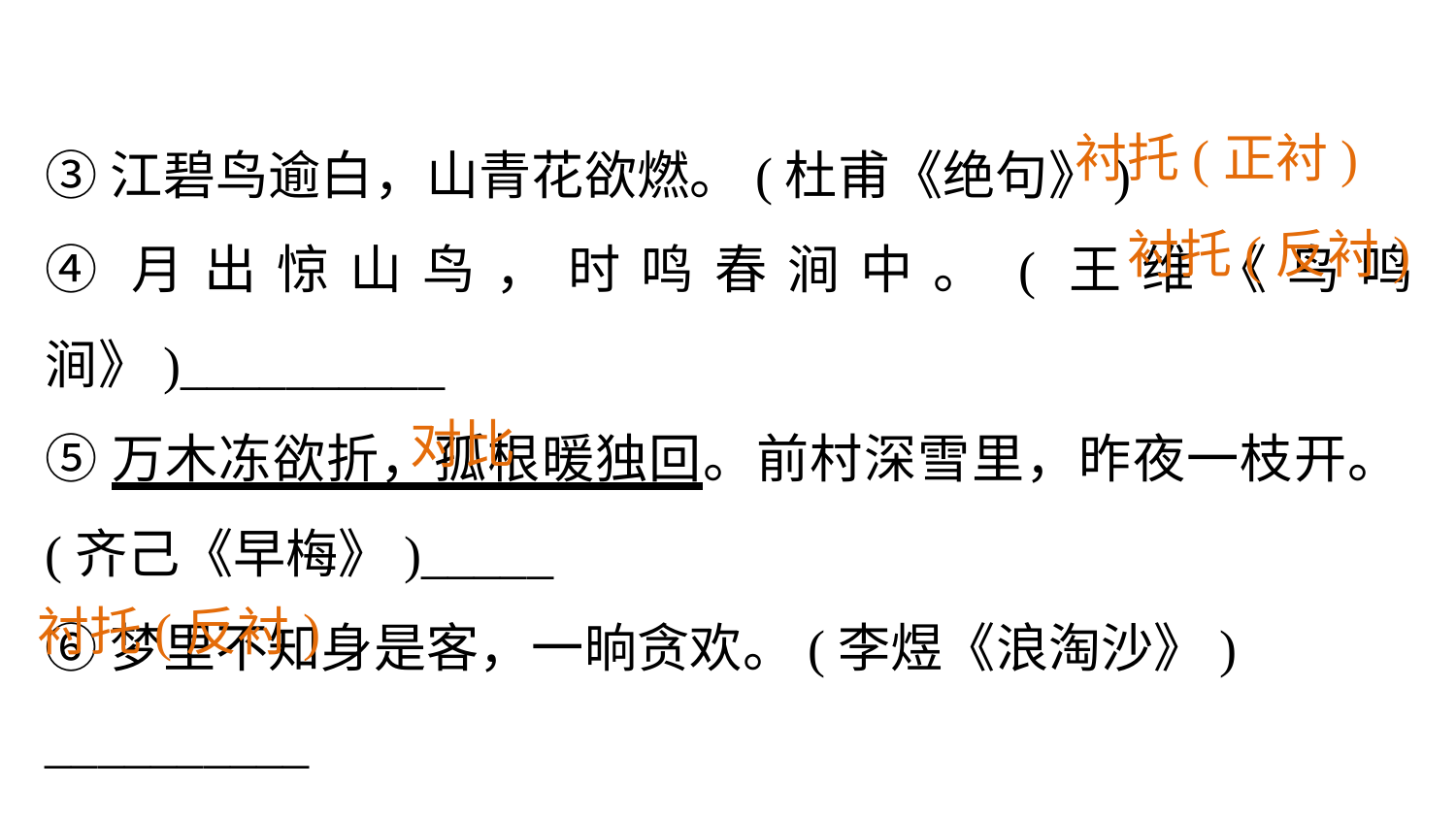

③江碧鸟逾白，山青花欲燃。(杜甫《绝句》)
④月出惊山鸟，时鸣春涧中。(王维《鸟鸣涧》)__________
⑤万木冻欲折，孤根暖独回。前村深雪里，昨夜一枝开。(齐己《早梅》)_____
⑥梦里不知身是客，一晌贪欢。(李煜《浪淘沙》)
__________
衬托(正衬)
衬托(反衬)
对比
衬托(反衬)